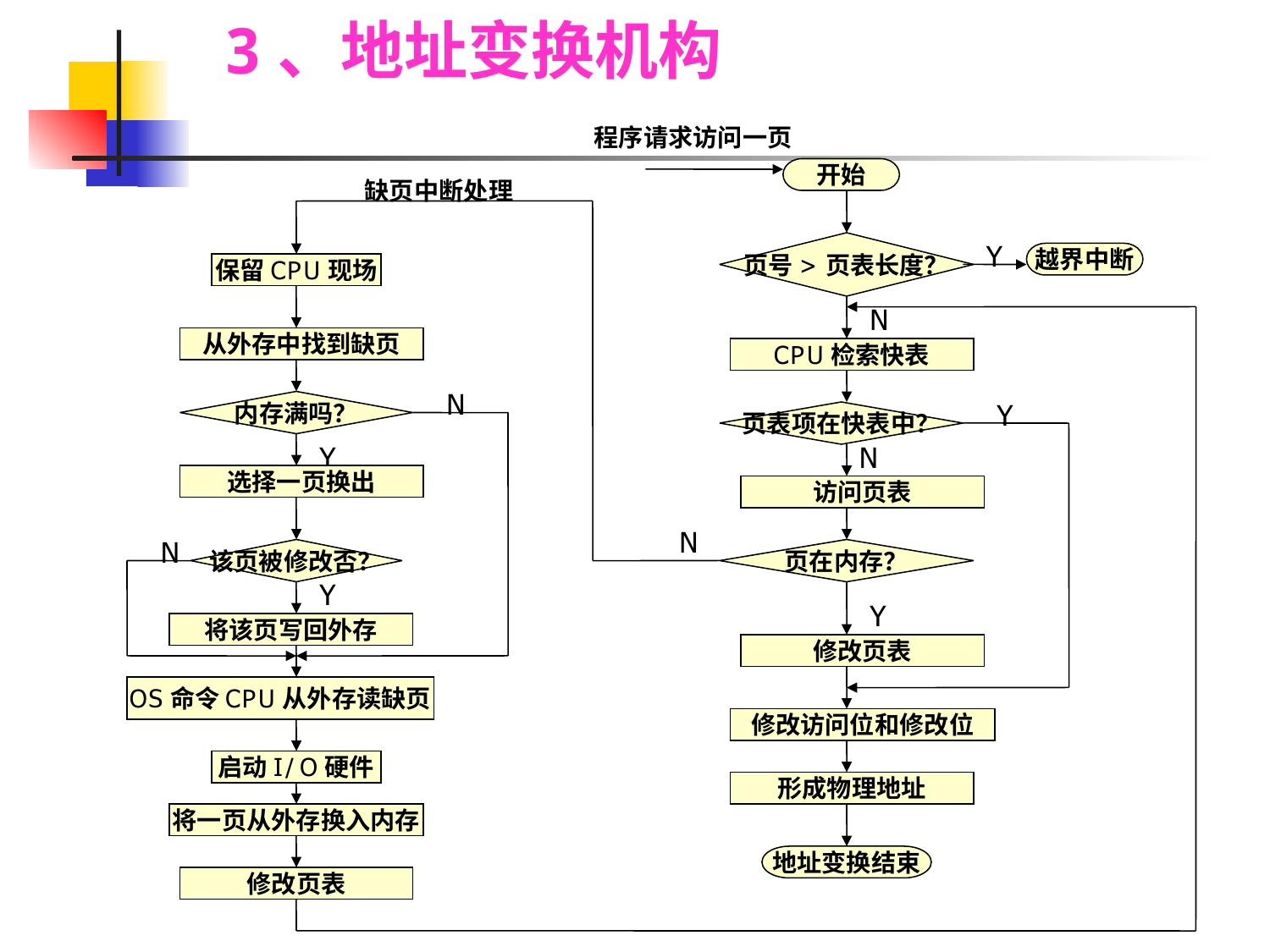

# 3、地址变换机构
程序请求访问一页
开始
缺页中断处理

页号>页表长度？
Y
越界中断
保留CPU现场

从外存中找到缺页

N
内存满吗？

Y
选择一页换出

N
该页被修改否？

Y

将该页写回外存

OS命令CPU从外存读缺页

启动I/O硬件

将一页从外存换入内存

修改页表

N

CPU检索快表

Y
页表项在快表中？

N

访问页表

N
页在内存？

Y
修改页表

修改访问位和修改位

形成物理地址

地址变换结束